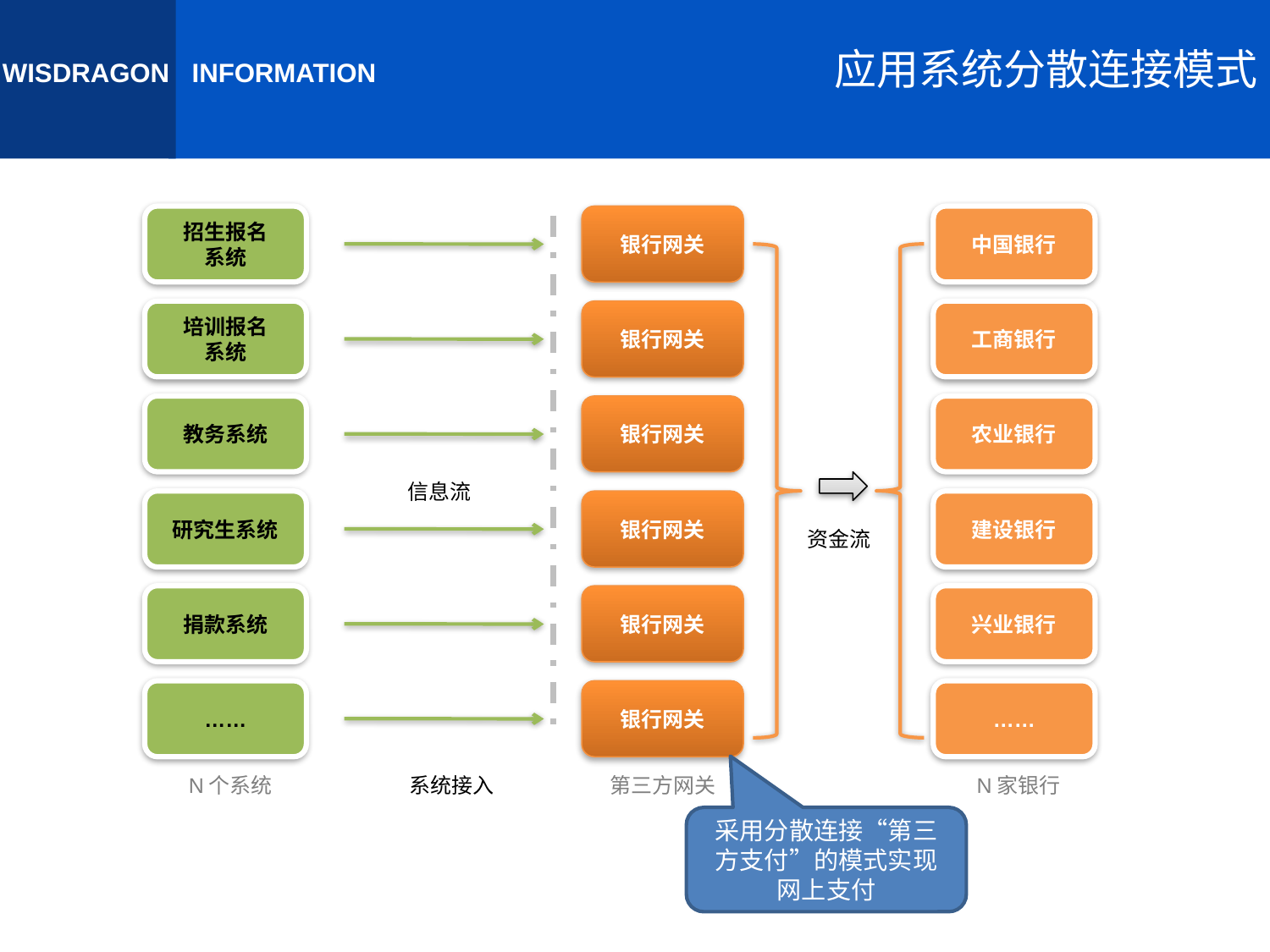

应用系统分散连接模式
招生报名
系统
银行网关
中国银行

培训报名
系统
银行网关
工商银行
教务系统
银行网关
农业银行

信息流
研究生系统
银行网关
建设银行
资金流
捐款系统
银行网关
兴业银行
……
银行网关
……
N个系统
第三方网关
N家银行
系统接入
采用分散连接“第三方支付”的模式实现网上支付